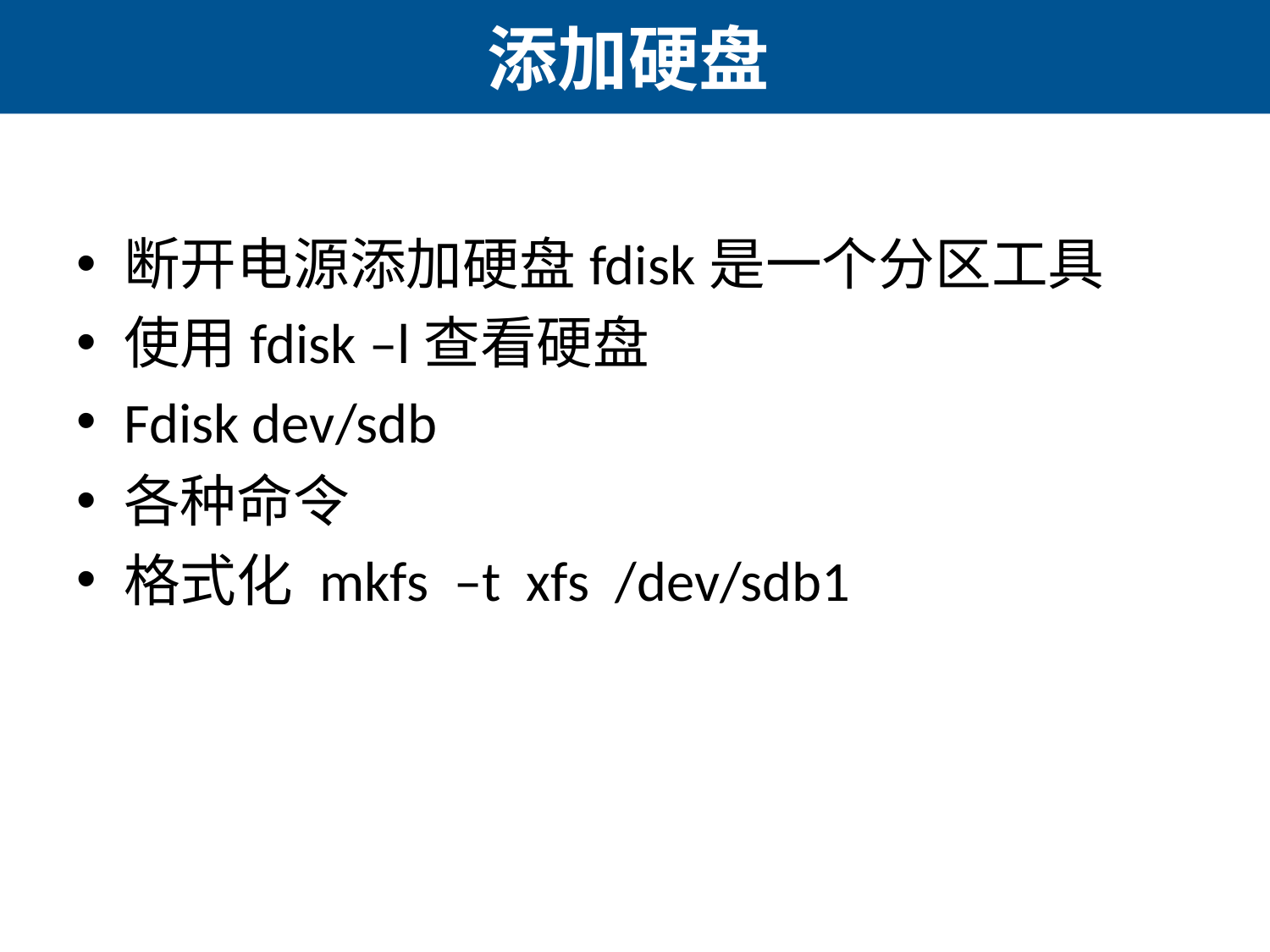

# 添加硬盘
断开电源添加硬盘fdisk是一个分区工具
使用fdisk –l查看硬盘
Fdisk dev/sdb
各种命令
格式化 mkfs  –t  xfs  /dev/sdb1